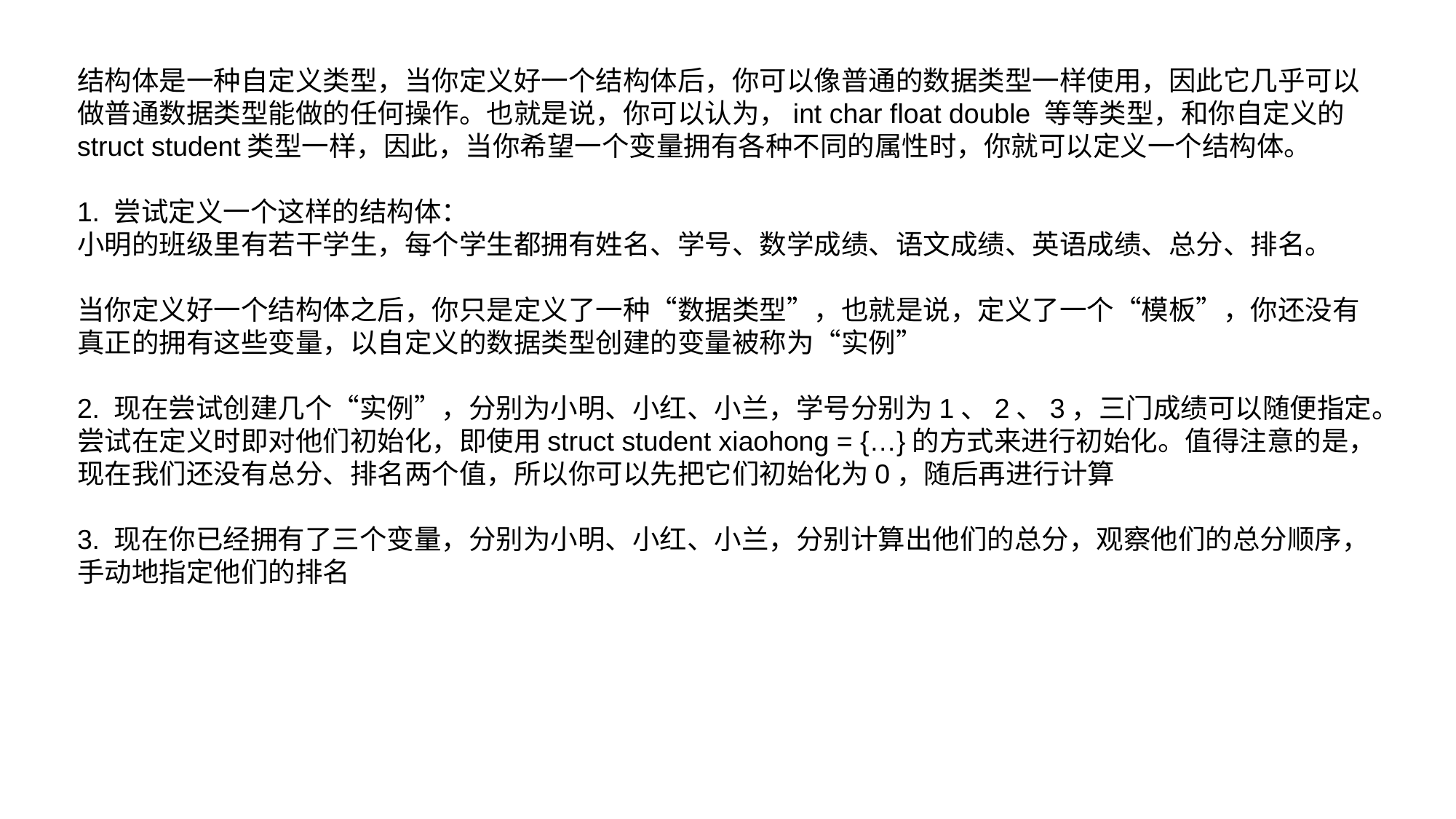

结构体是一种自定义类型，当你定义好一个结构体后，你可以像普通的数据类型一样使用，因此它几乎可以做普通数据类型能做的任何操作。也就是说，你可以认为，int char float double 等等类型，和你自定义的struct student类型一样，因此，当你希望一个变量拥有各种不同的属性时，你就可以定义一个结构体。

1. 尝试定义一个这样的结构体：
小明的班级里有若干学生，每个学生都拥有姓名、学号、数学成绩、语文成绩、英语成绩、总分、排名。

当你定义好一个结构体之后，你只是定义了一种“数据类型”，也就是说，定义了一个“模板”，你还没有真正的拥有这些变量，以自定义的数据类型创建的变量被称为“实例”

2. 现在尝试创建几个“实例”，分别为小明、小红、小兰，学号分别为1、2、3，三门成绩可以随便指定。尝试在定义时即对他们初始化，即使用struct student xiaohong = {…}的方式来进行初始化。值得注意的是，现在我们还没有总分、排名两个值，所以你可以先把它们初始化为0，随后再进行计算

3. 现在你已经拥有了三个变量，分别为小明、小红、小兰，分别计算出他们的总分，观察他们的总分顺序，手动地指定他们的排名